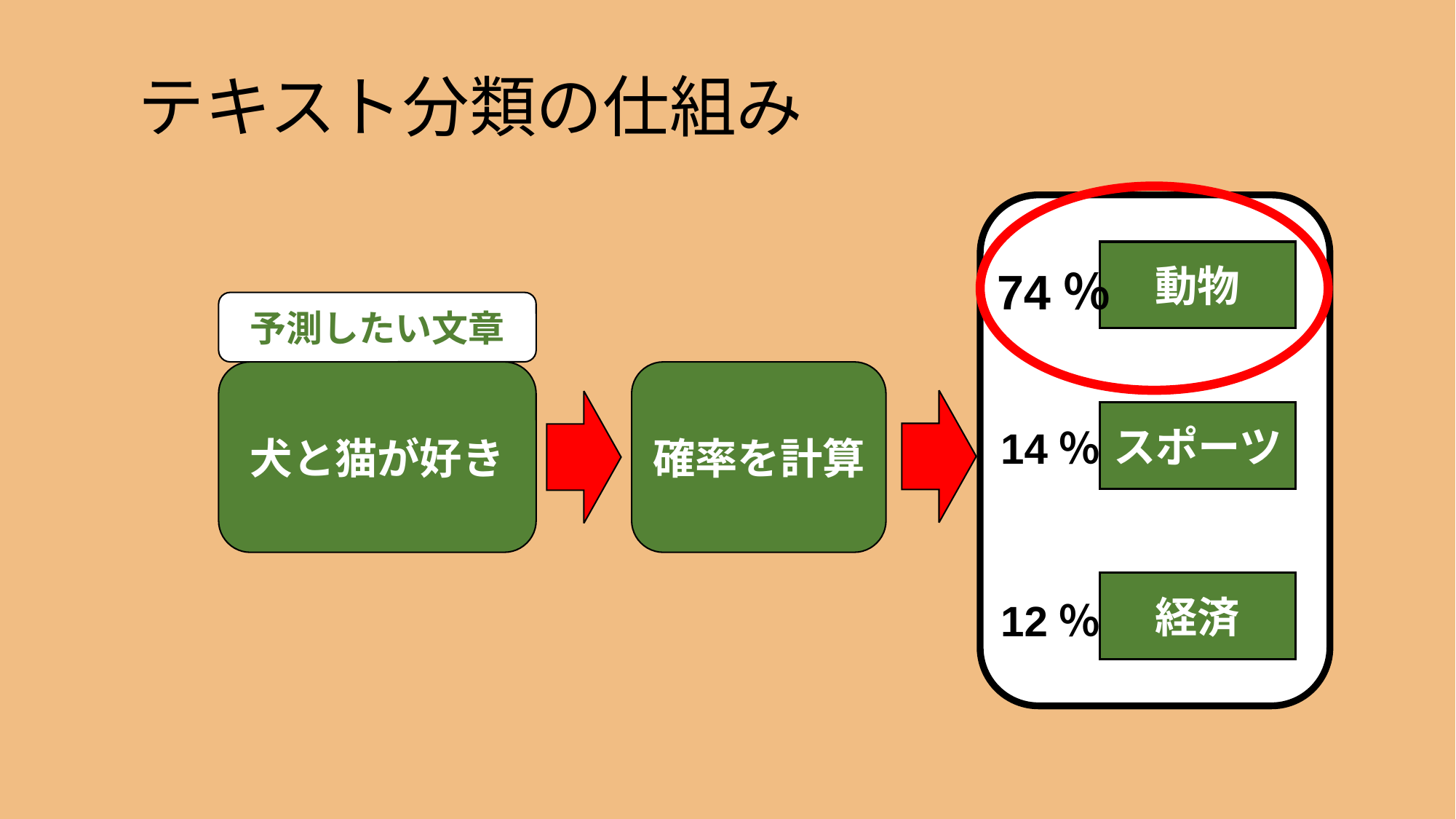

# テキスト分類の仕組み

動物
74％
予測したい文章
確率を計算
犬と猫が好き

スポーツ
14％
経済
12％